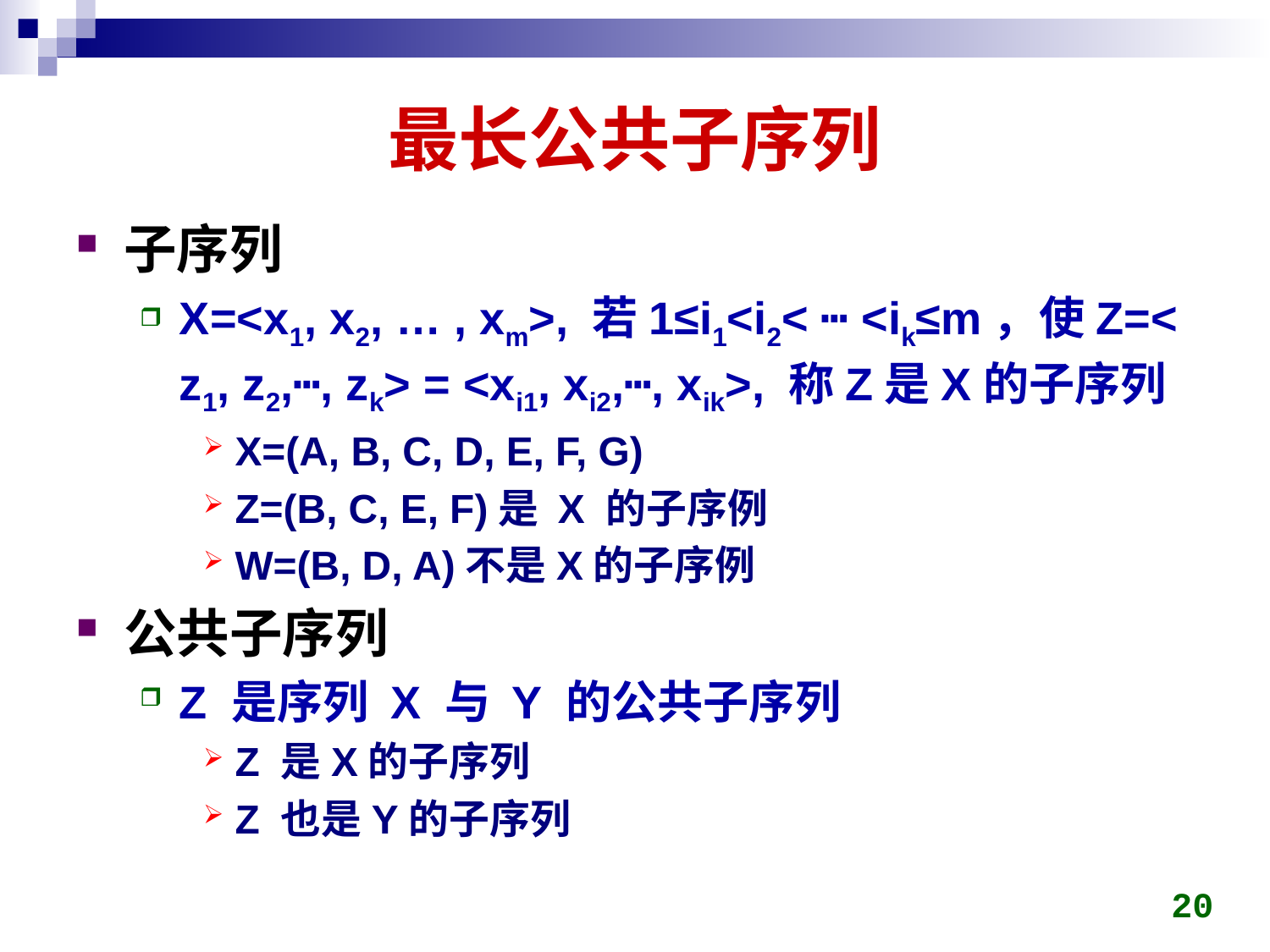

# 最长公共子序列
子序列
X=<x1, x2, … , xm>, 若1≤i1<i2< ┅ <ik≤m，使Z=< z1, z2,┅, zk> = <xi1, xi2,┅, xik>, 称Z是X的子序列
X=(A, B, C, D, E, F, G)
Z=(B, C, E, F)是 X 的子序例
W=(B, D, A)不是X的子序例
公共子序列
Z 是序列 X 与 Y 的公共子序列
Z 是X的子序列
Z 也是Y的子序列
20